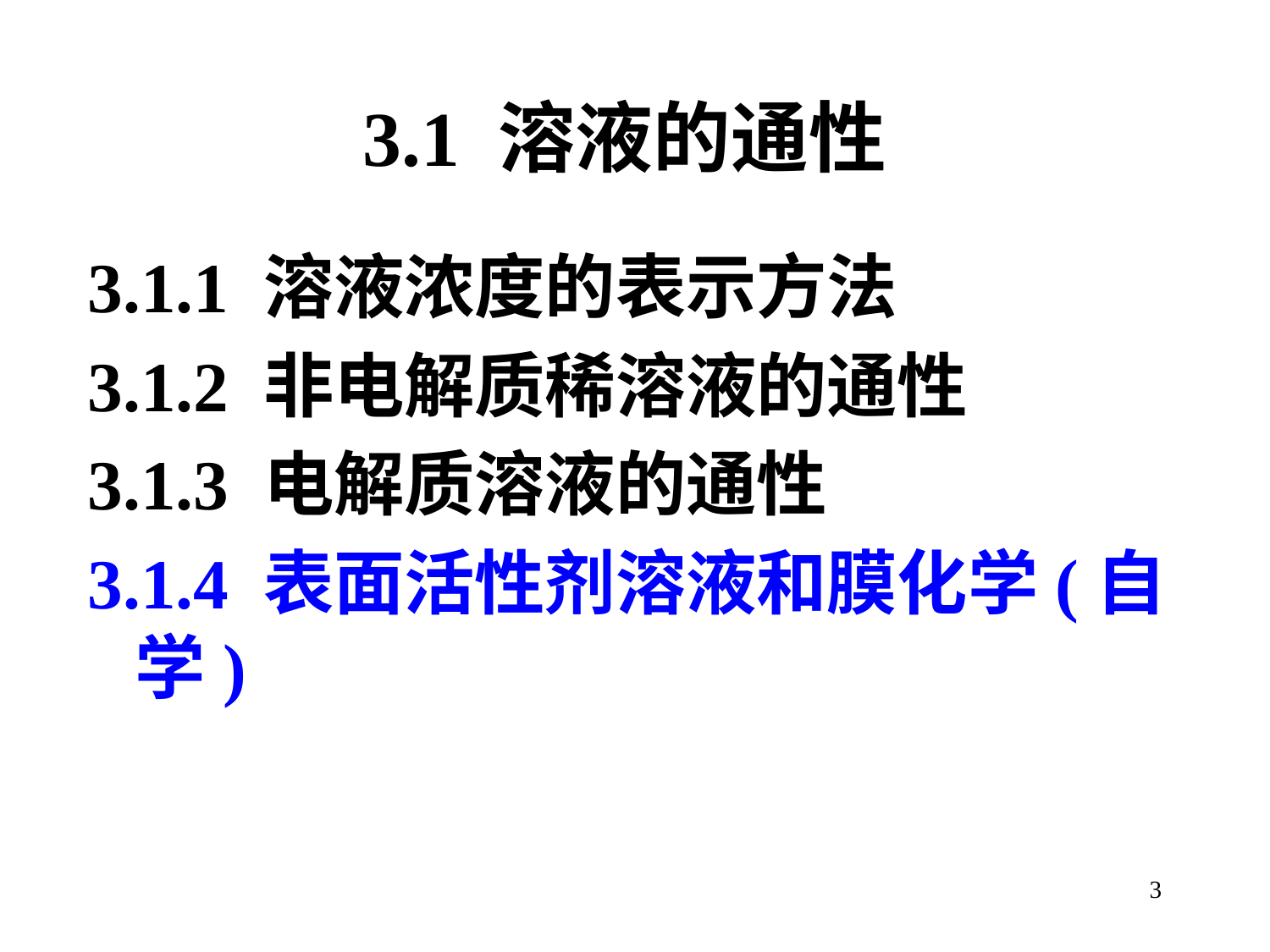

# 3.1 溶液的通性
3.1.1 溶液浓度的表示方法
3.1.2 非电解质稀溶液的通性
3.1.3 电解质溶液的通性
3.1.4 表面活性剂溶液和膜化学(自学)
3